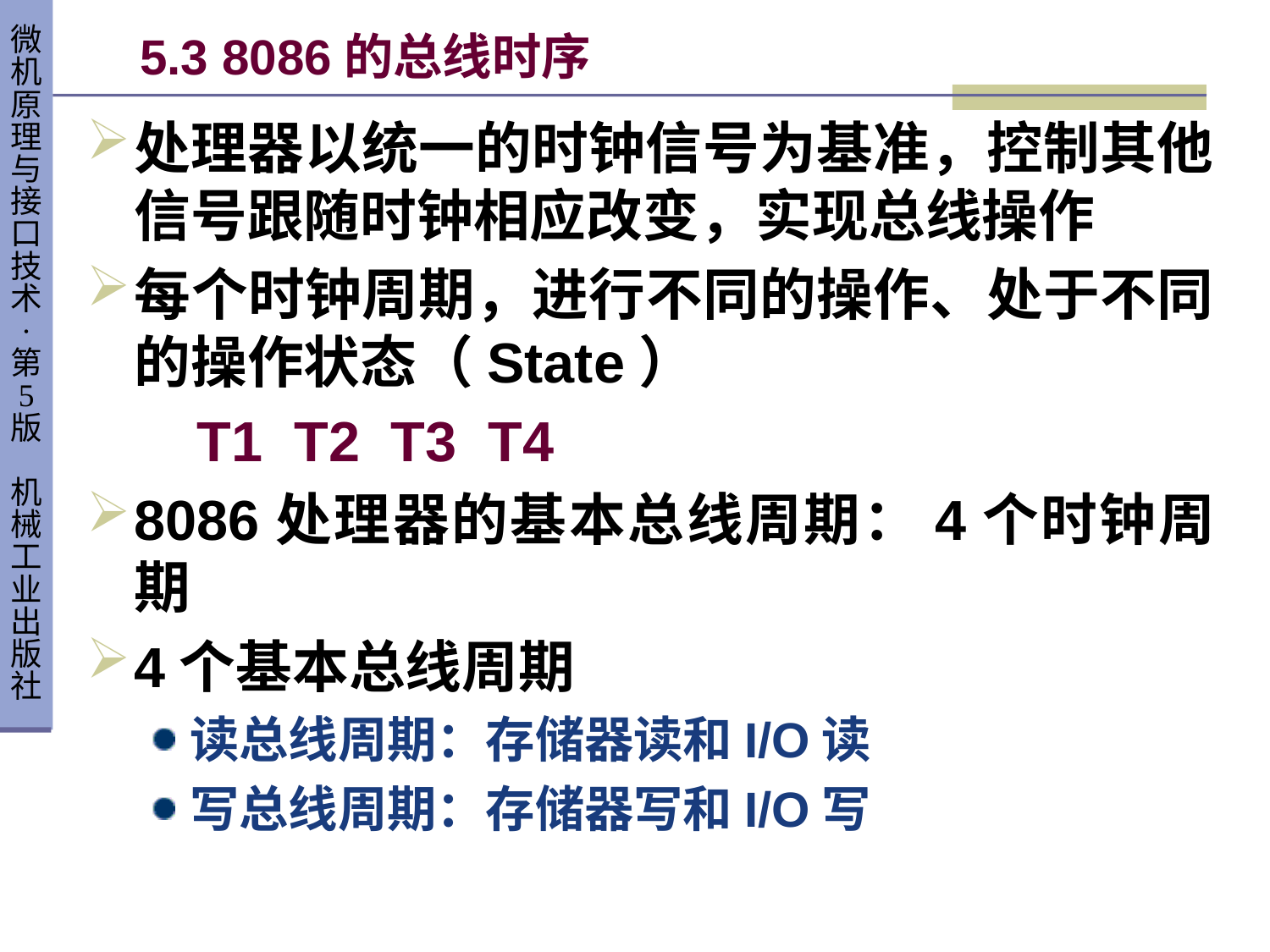

# 5.3 8086的总线时序
处理器以统一的时钟信号为基准，控制其他信号跟随时钟相应改变，实现总线操作
每个时钟周期，进行不同的操作、处于不同的操作状态（State）
	    T1  T2  T3  T4
8086处理器的基本总线周期：4个时钟周期
4个基本总线周期
读总线周期：存储器读和I/O读
写总线周期：存储器写和I/O写